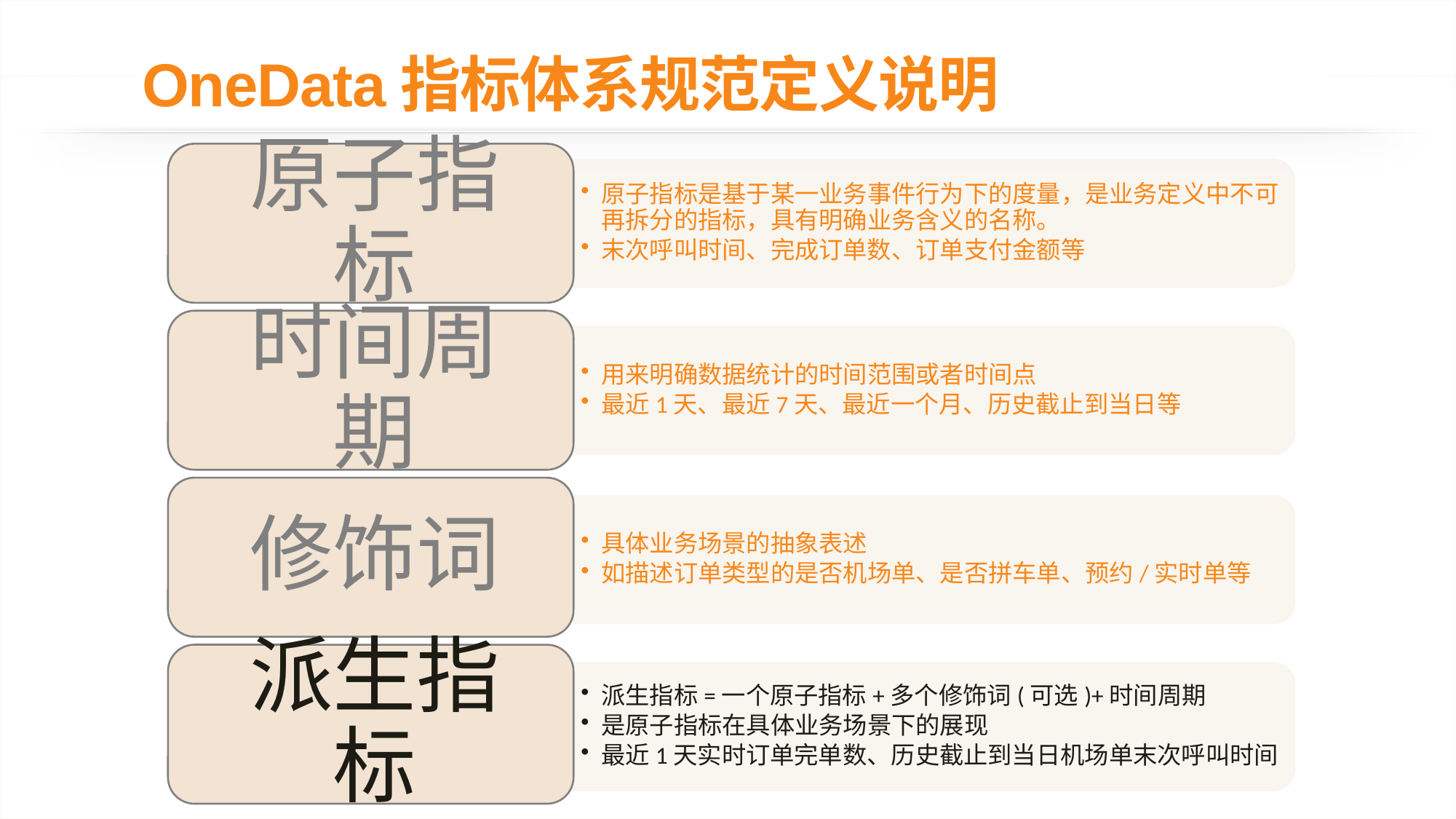

# OneData指标体系规范定义说明
原子指标是基于某一业务事件行为下的度量，是业务定义中不可再拆分的指标，具有明确业务含义的名称。
末次呼叫时间、完成订单数、订单支付金额等
原子指标
用来明确数据统计的时间范围或者时间点
最近1天、最近7天、最近一个月、历史截止到当日等
时间周期
具体业务场景的抽象表述
如描述订单类型的是否机场单、是否拼车单、预约/实时单等
修饰词
派生指标=一个原子指标+多个修饰词(可选)+时间周期
是原子指标在具体业务场景下的展现
最近1天实时订单完单数、历史截止到当日机场单末次呼叫时间
派生指标